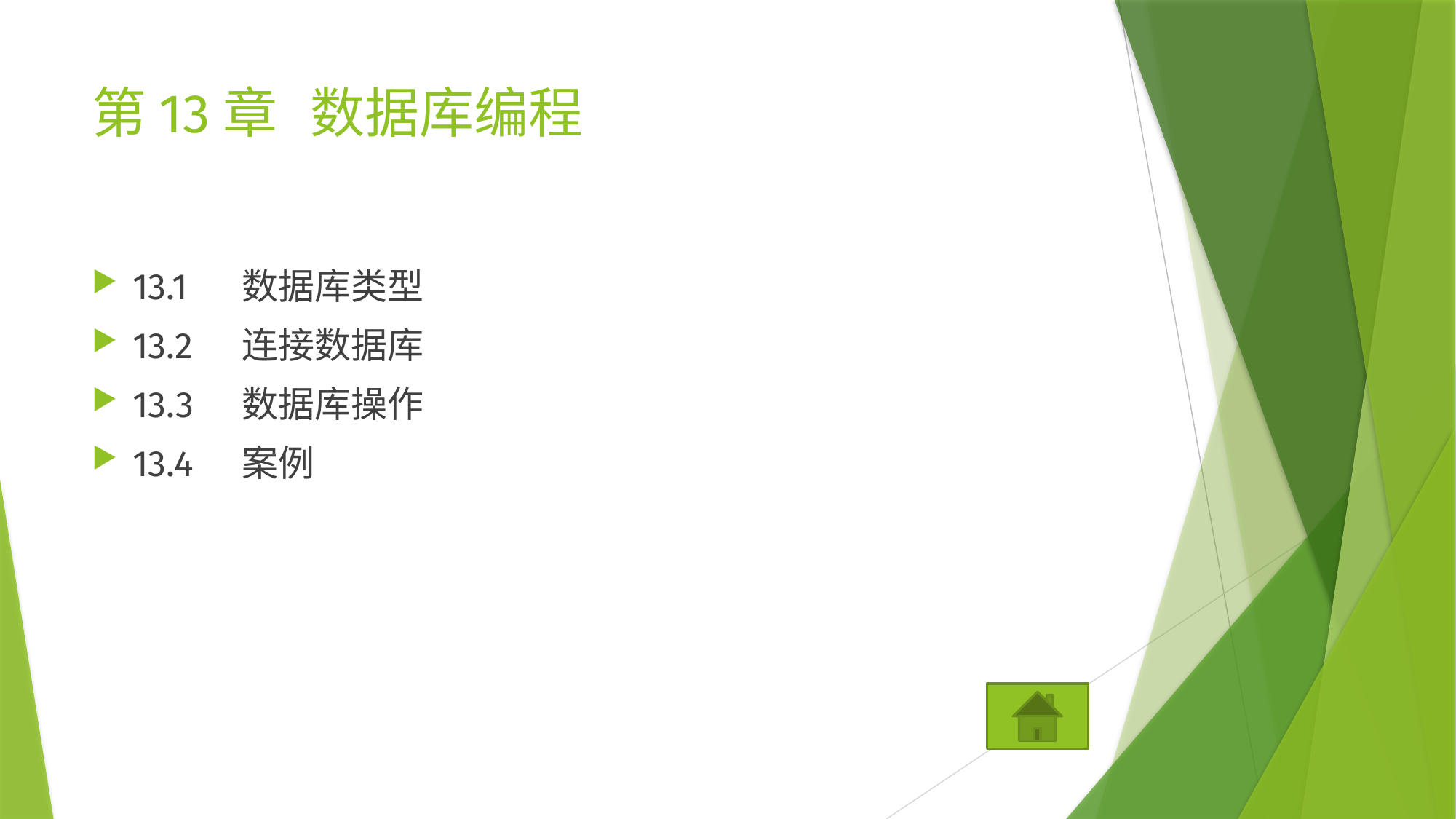

# 第13章	数据库编程
13.1	数据库类型
13.2	连接数据库
13.3	数据库操作
13.4	案例